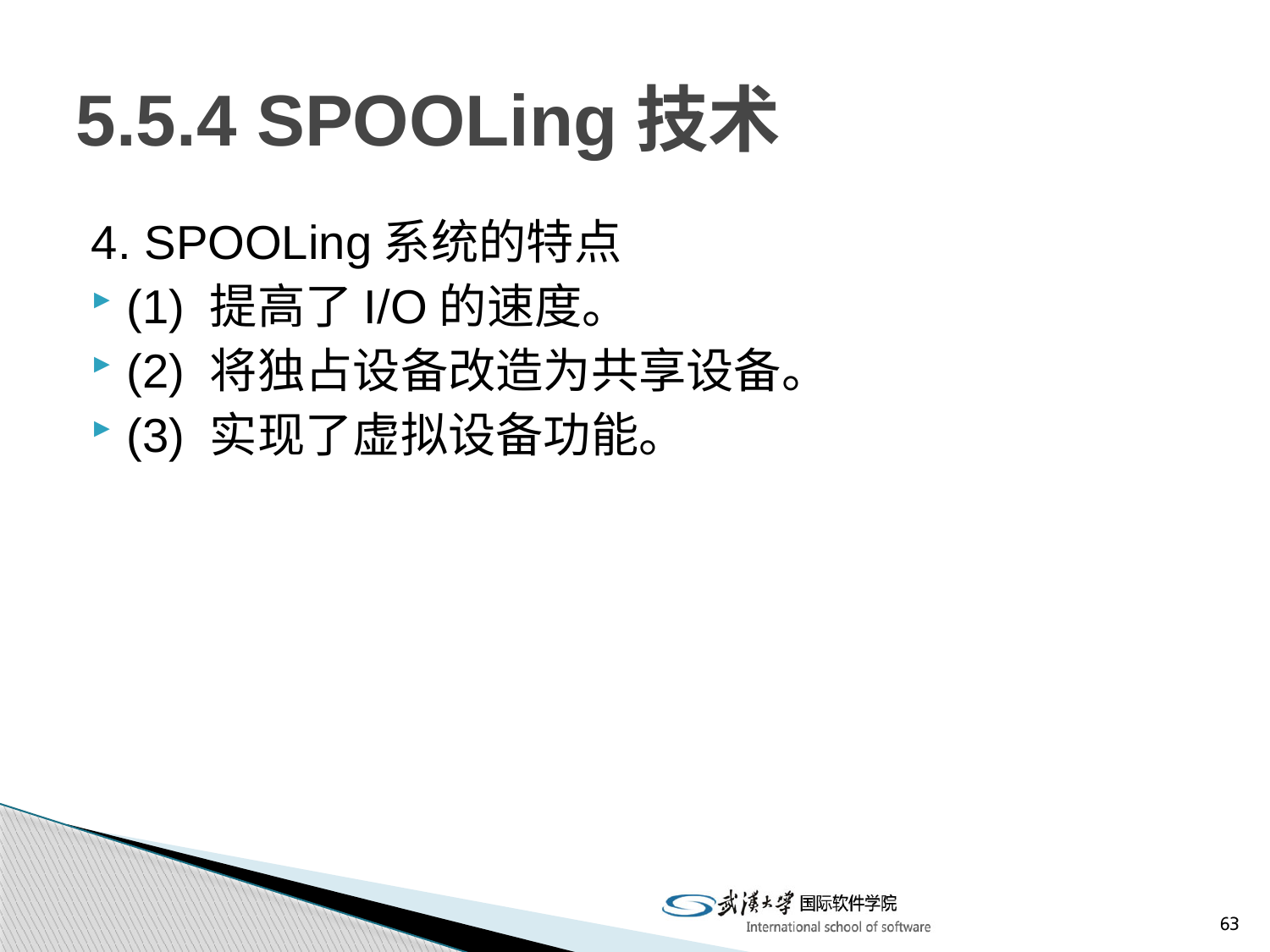

# 5.5.4 SPOOLing技术
4. SPOOLing系统的特点
(1) 提高了I/O的速度。
(2) 将独占设备改造为共享设备。
(3) 实现了虚拟设备功能。

63